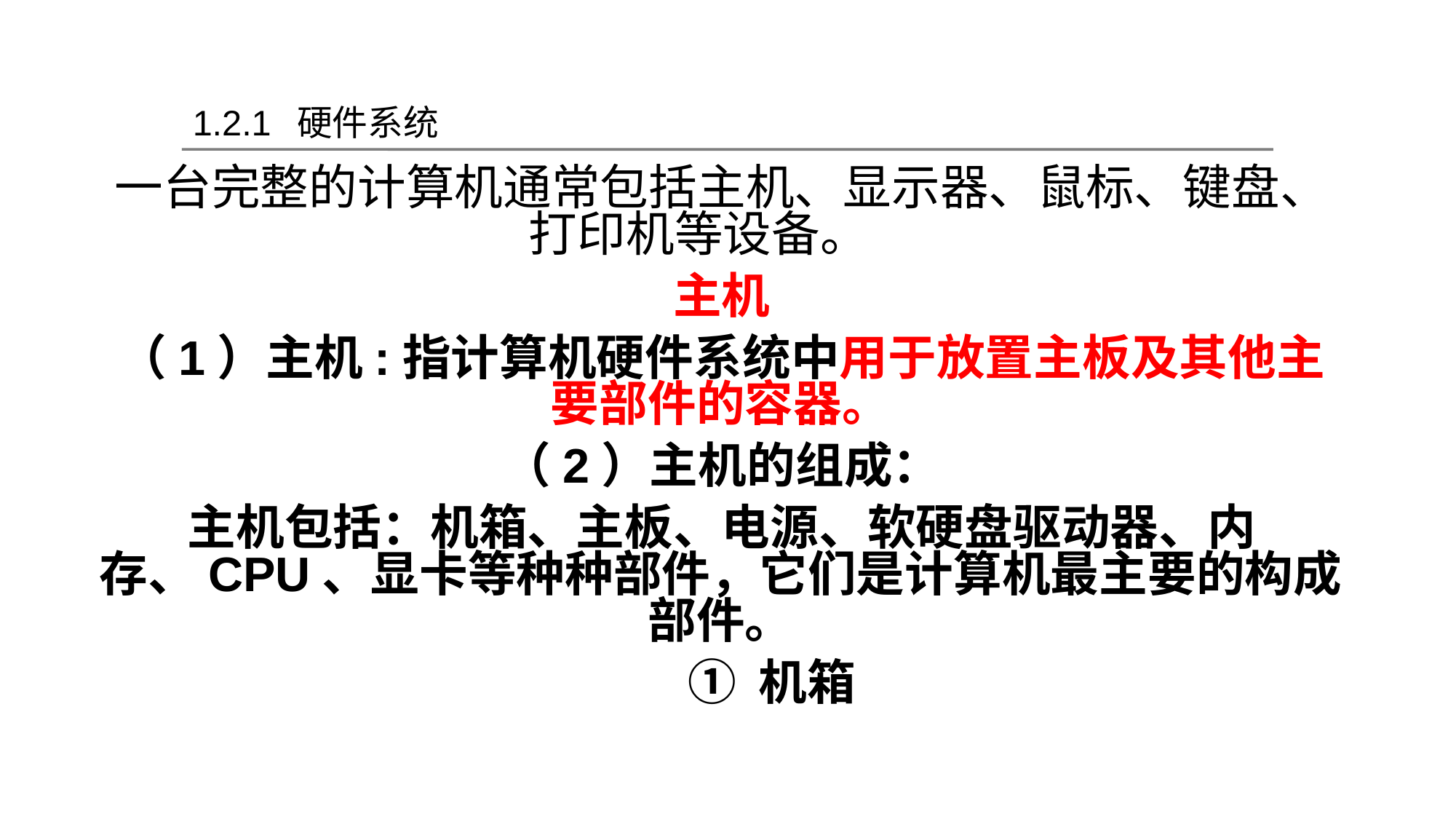

# 1.2.1  硬件系统

一台完整的计算机通常包括主机、显示器、鼠标、键盘、打印机等设备。
主机
（1）主机:指计算机硬件系统中用于放置主板及其他主要部件的容器。
（2）主机的组成：
主机包括：机箱、主板、电源、软硬盘驱动器、内存、CPU、显卡等种种部件，它们是计算机最主要的构成部件。
         ① 机箱

23